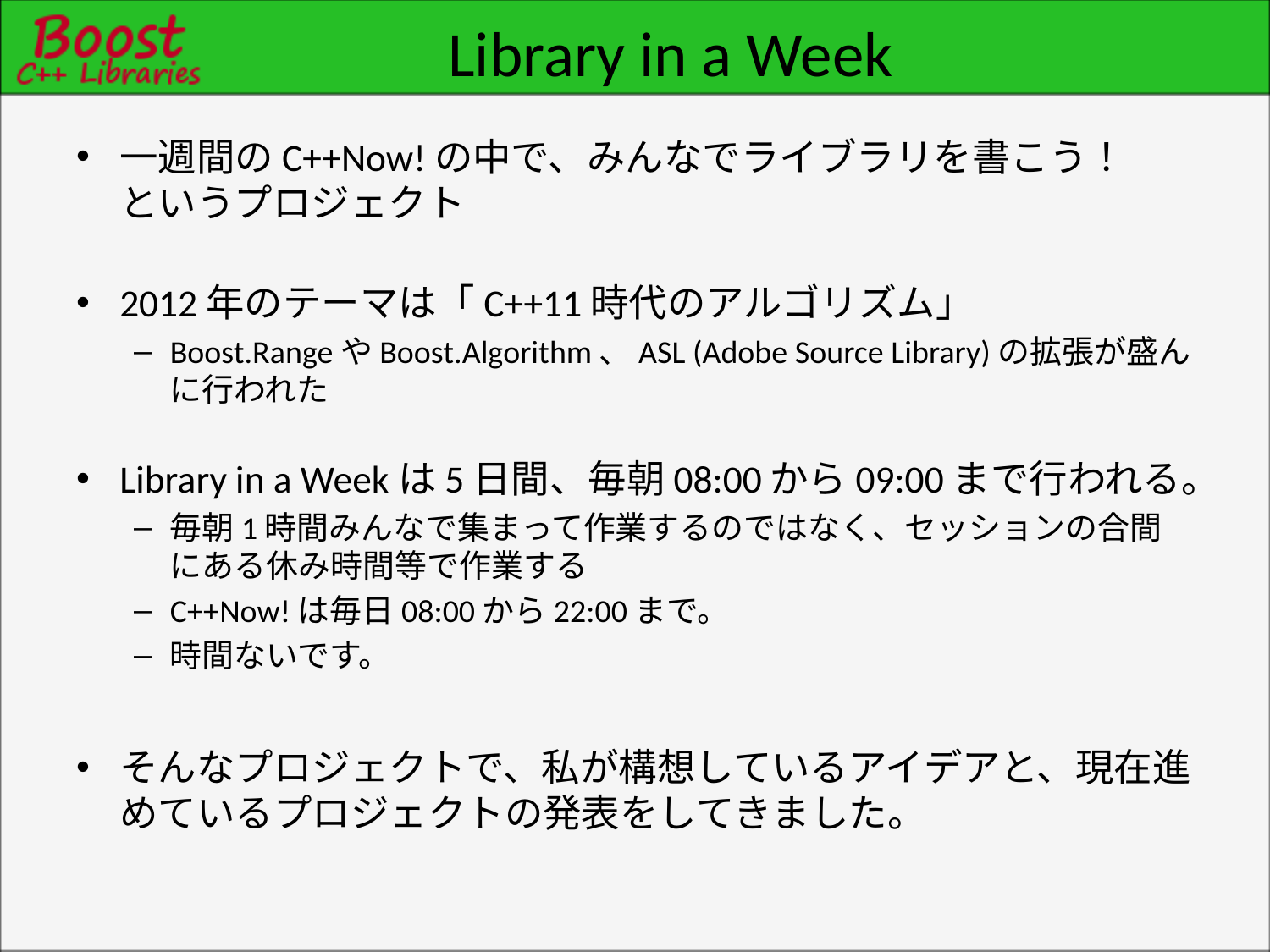

# Library in a Week
一週間のC++Now!の中で、みんなでライブラリを書こう！
というプロジェクト
2012年のテーマは「C++11時代のアルゴリズム」
Boost.RangeやBoost.Algorithm、ASL (Adobe Source Library)の拡張が盛んに行われた
Library in a Weekは5日間、毎朝08:00から09:00まで行われる。
毎朝1時間みんなで集まって作業するのではなく、セッションの合間にある休み時間等で作業する
C++Now!は毎日08:00から22:00まで。
時間ないです。

そんなプロジェクトで、私が構想しているアイデアと、現在進めているプロジェクトの発表をしてきました。